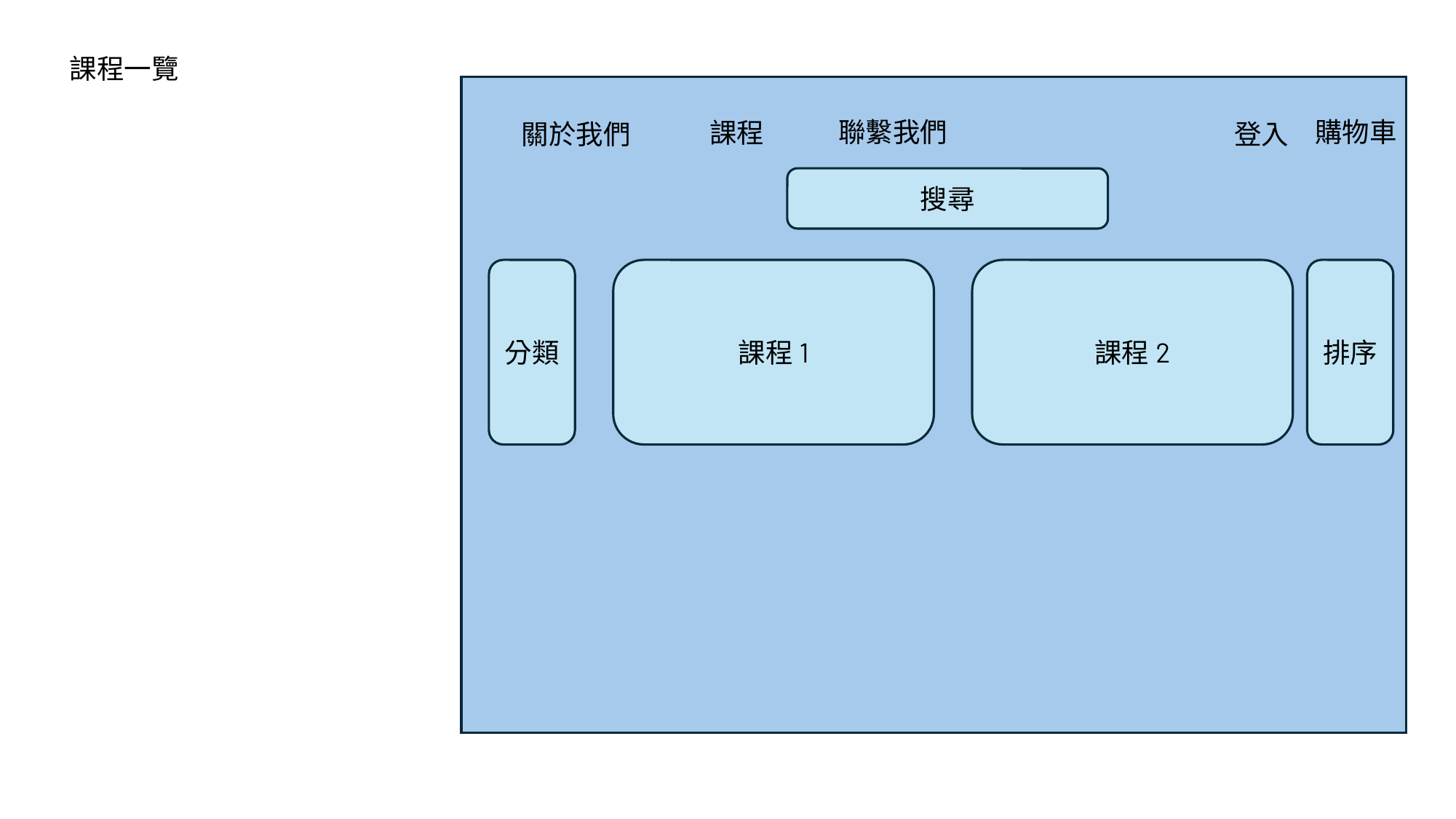

課程一覽

課程
關於我們
課程1
課程2
聯繫我們
購物車
登入
搜尋
分類
排序